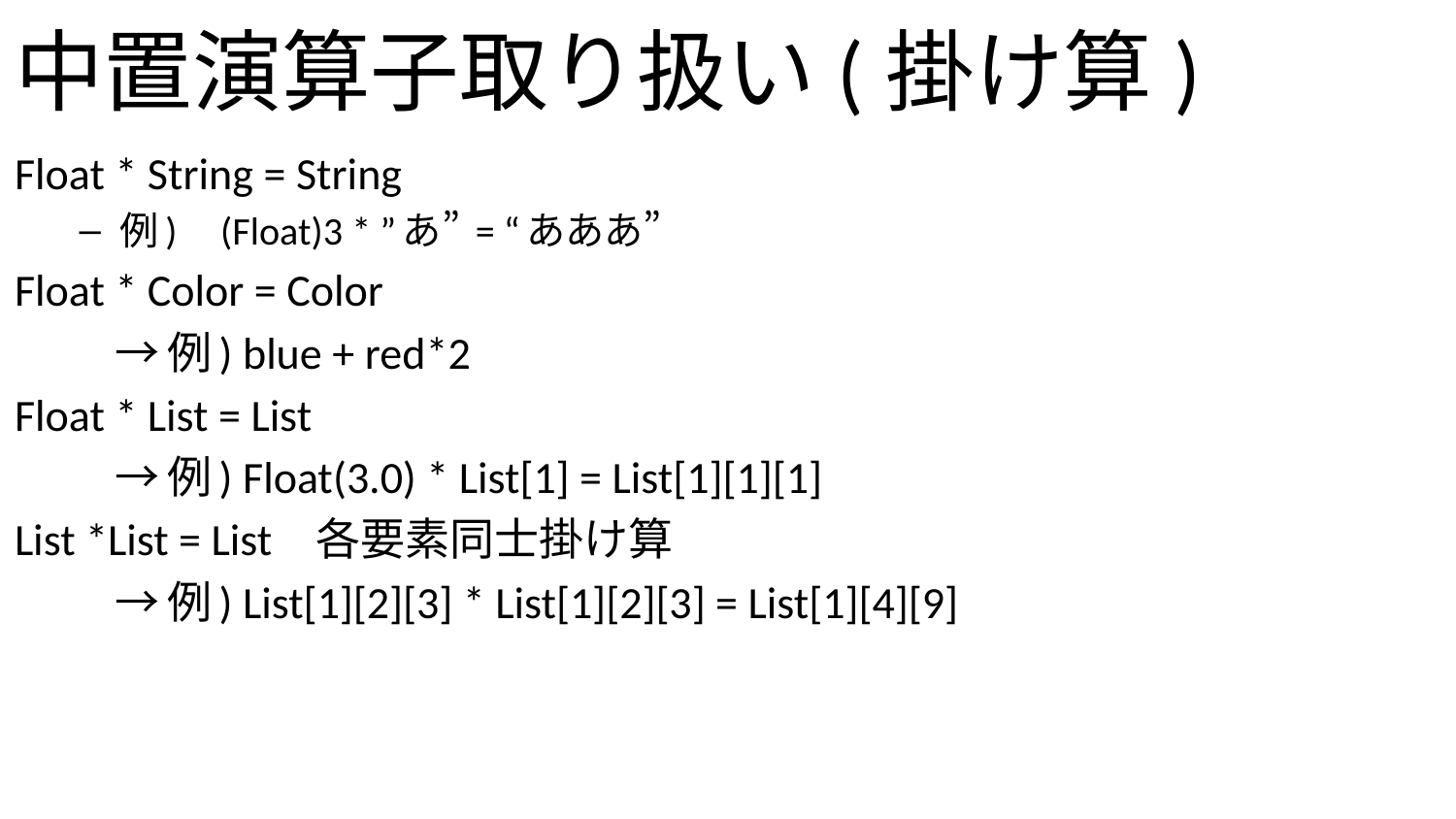

# 中置演算子取り扱い(掛け算)
Float * String = String
例)	(Float)3 * ”あ” = “あああ”
Float * Color = Color
	→例) blue + red*2
Float * List = List
	→例) Float(3.0) * List[1] = List[1][1][1]
List *List = List		各要素同士掛け算
	→例) List[1][2][3] * List[1][2][3] = List[1][4][9]